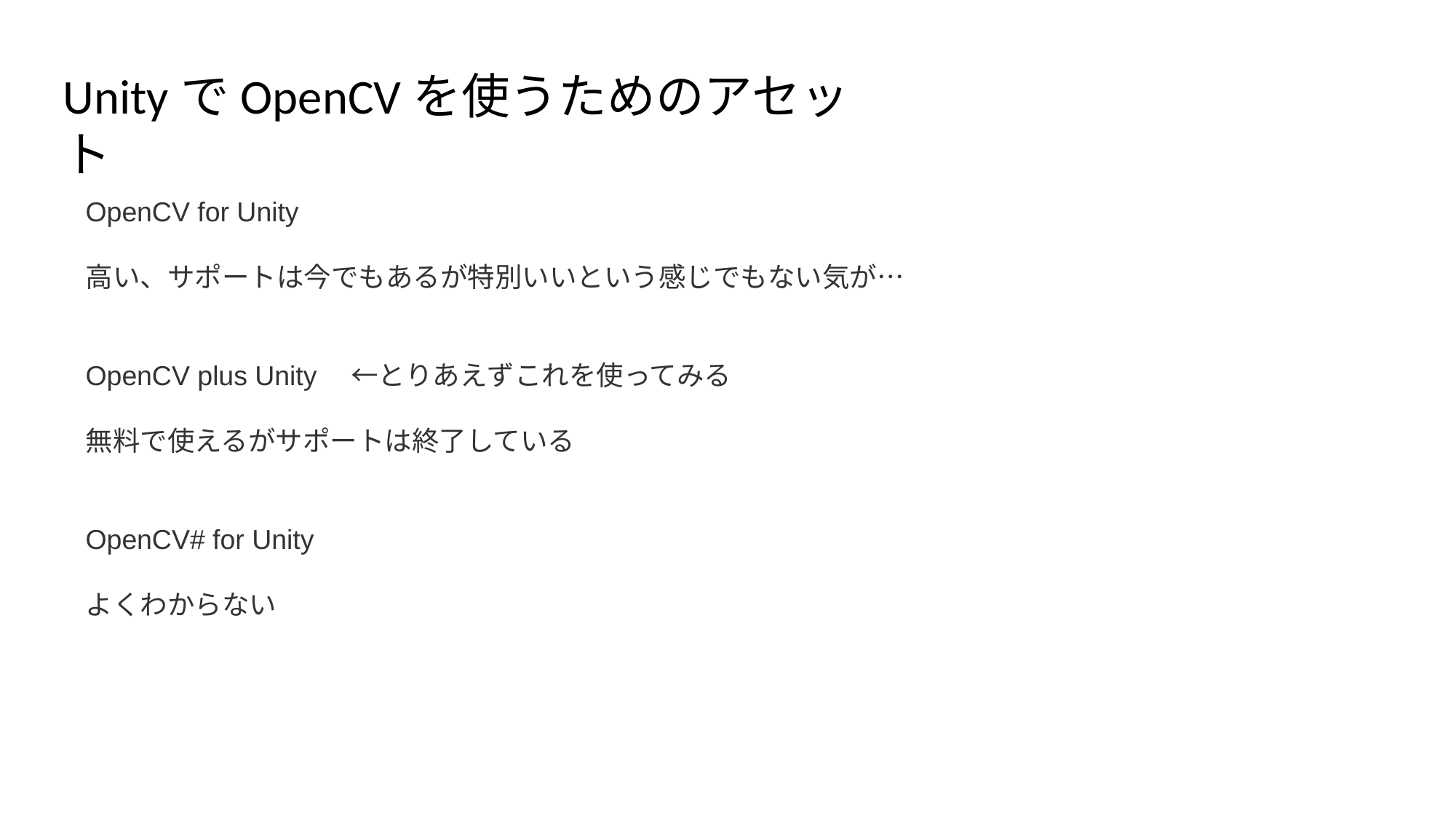

UnityでOpenCVを使うためのアセット
OpenCV for Unity

高い、サポートは今でもあるが特別いいという感じでもない気が…

OpenCV plus Unity　←とりあえずこれを使ってみる

無料で使えるがサポートは終了している

OpenCV# for Unity

よくわからない